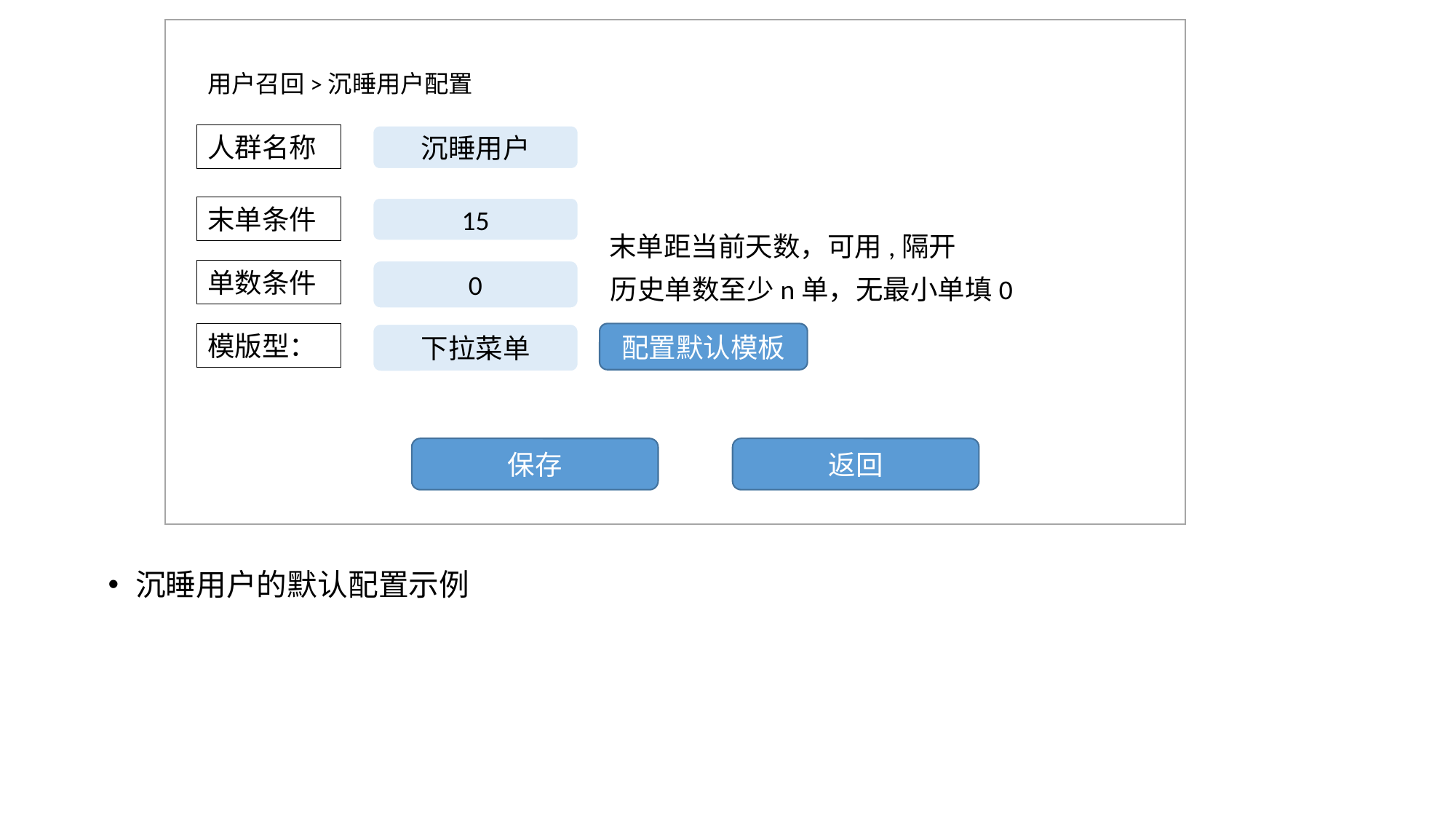

# 用户召回>沉睡用户配置
人群名称
沉睡用户
末单条件
15
末单距当前天数，可用,隔开
单数条件
0
历史单数至少n单，无最小单填0
模版型：
下拉菜单
配置默认模板
保存
返回
沉睡用户的默认配置示例